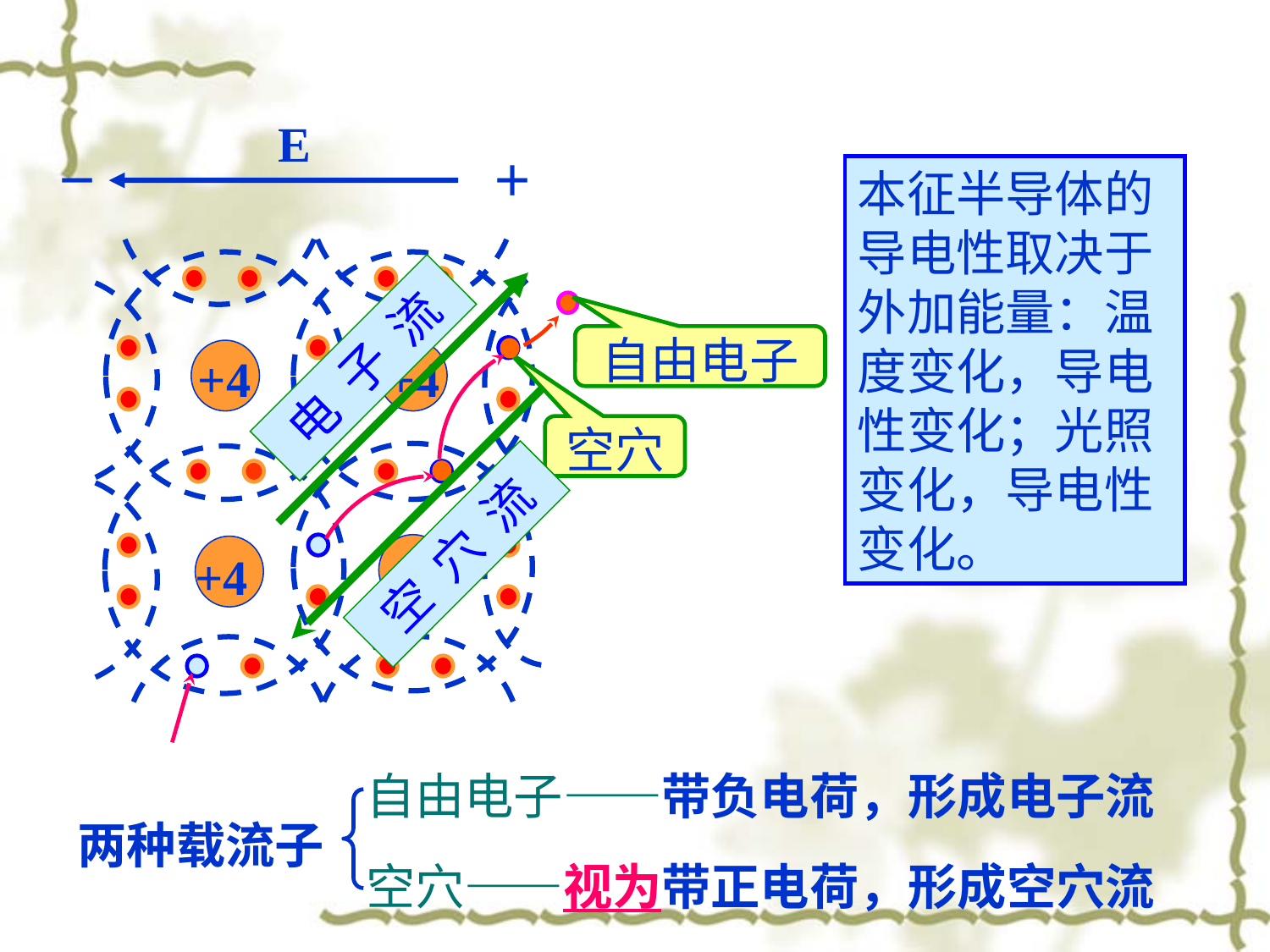

E
－
＋

本征半导体的导电性取决于外加能量：温度变化，导电性变化；光照变化，导电性变化。

电  子  流

自由电子

+4
+4

空  穴  流
空穴

+4
+4

自由电子——带负电荷，形成电子流

两种载流子
空穴——视为带正电荷，形成空穴流
11